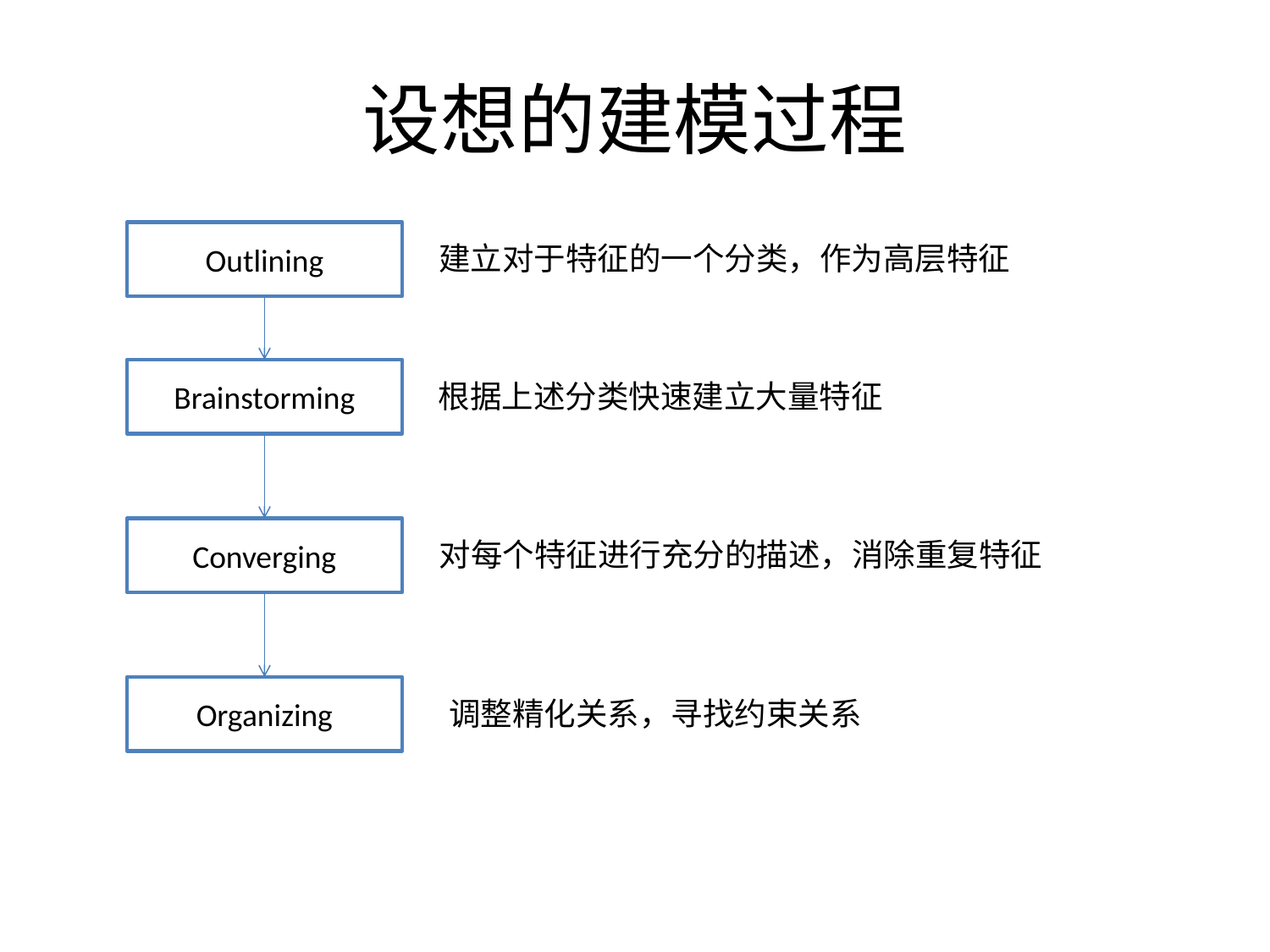

# 设想的建模过程
Outlining
建立对于特征的一个分类，作为高层特征
Brainstorming
根据上述分类快速建立大量特征
Converging
对每个特征进行充分的描述，消除重复特征
Organizing
调整精化关系，寻找约束关系